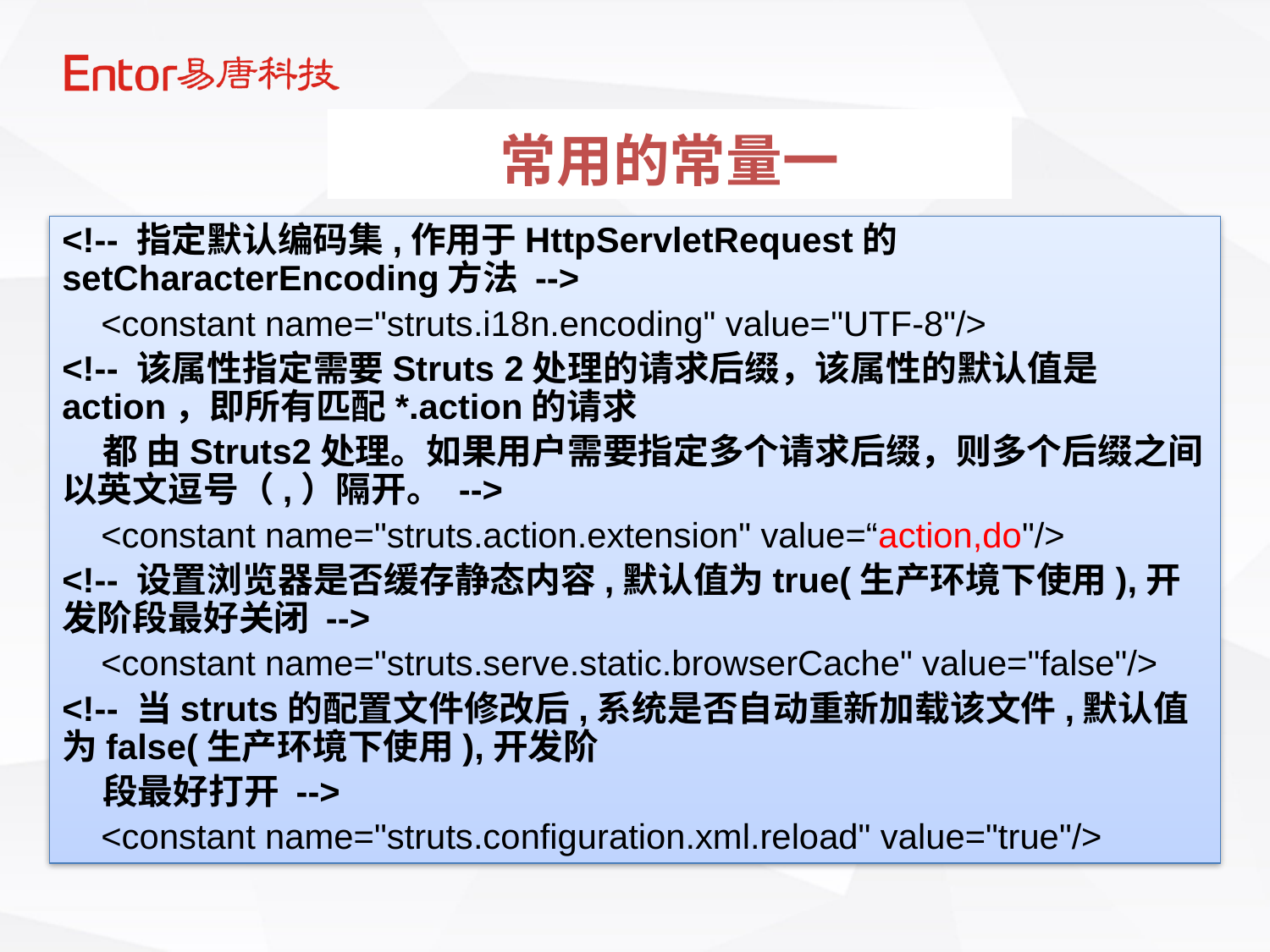

常用的常量一
<!-- 指定默认编码集,作用于HttpServletRequest的setCharacterEncoding方法 -->
    <constant name="struts.i18n.encoding" value="UTF-8"/>
<!-- 该属性指定需要Struts 2处理的请求后缀，该属性的默认值是action，即所有匹配*.action的请求
    都 由Struts2处理。如果用户需要指定多个请求后缀，则多个后缀之间以英文逗号（,）隔开。 -->
    <constant name="struts.action.extension" value=“action,do"/>
<!-- 设置浏览器是否缓存静态内容,默认值为true(生产环境下使用),开发阶段最好关闭 -->
    <constant name="struts.serve.static.browserCache" value="false"/>
<!-- 当struts的配置文件修改后,系统是否自动重新加载该文件,默认值为false(生产环境下使用),开发阶
    段最好打开 -->
    <constant name="struts.configuration.xml.reload" value="true"/>